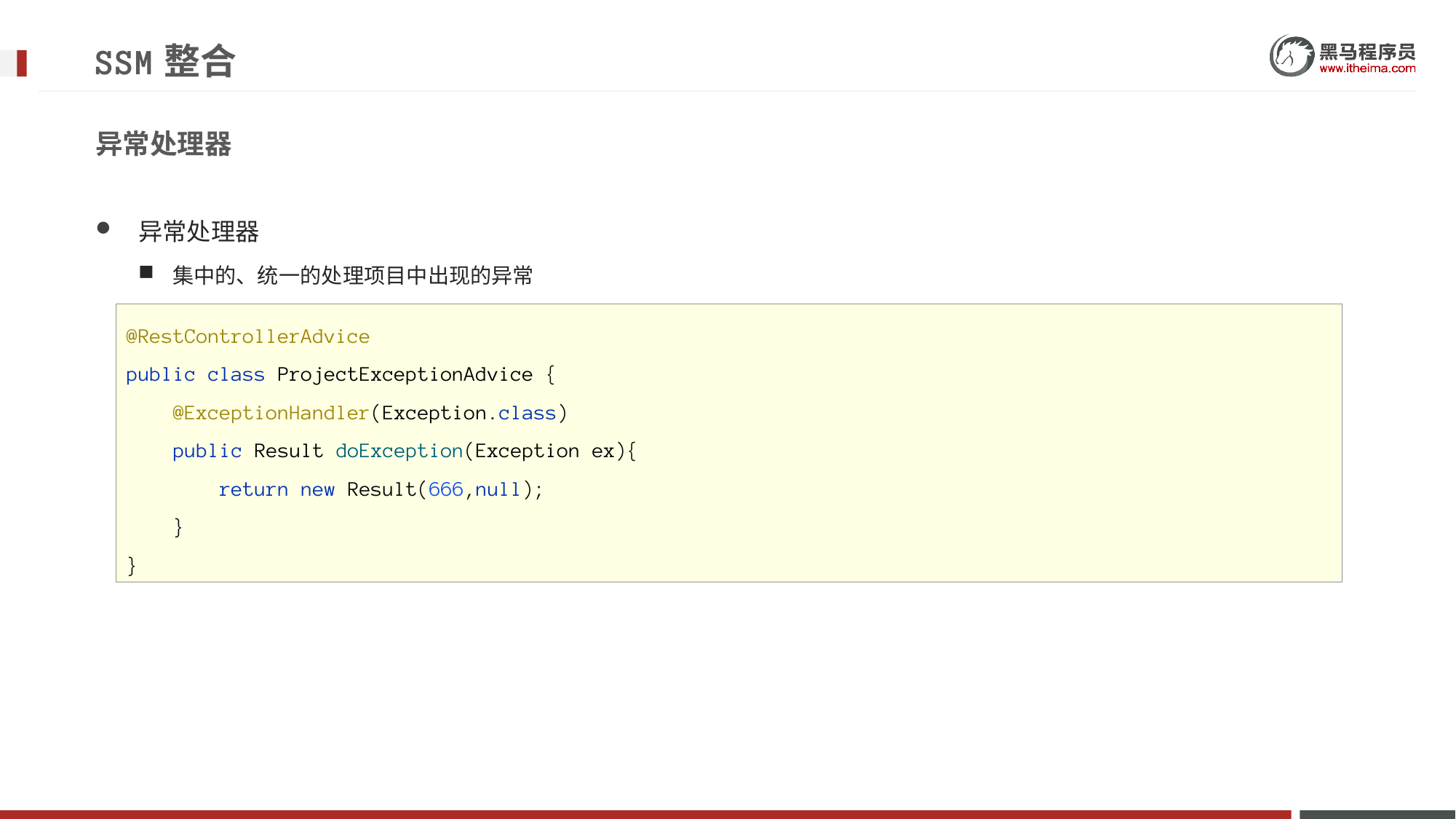

# SSM整合
异常处理器
异常处理器
集中的、统一的处理项目中出现的异常

@RestControllerAdvice
public class ProjectExceptionAdvice {
    @ExceptionHandler(Exception.class)
    public Result doException(Exception ex){
        return new Result(666,null);
    }
}